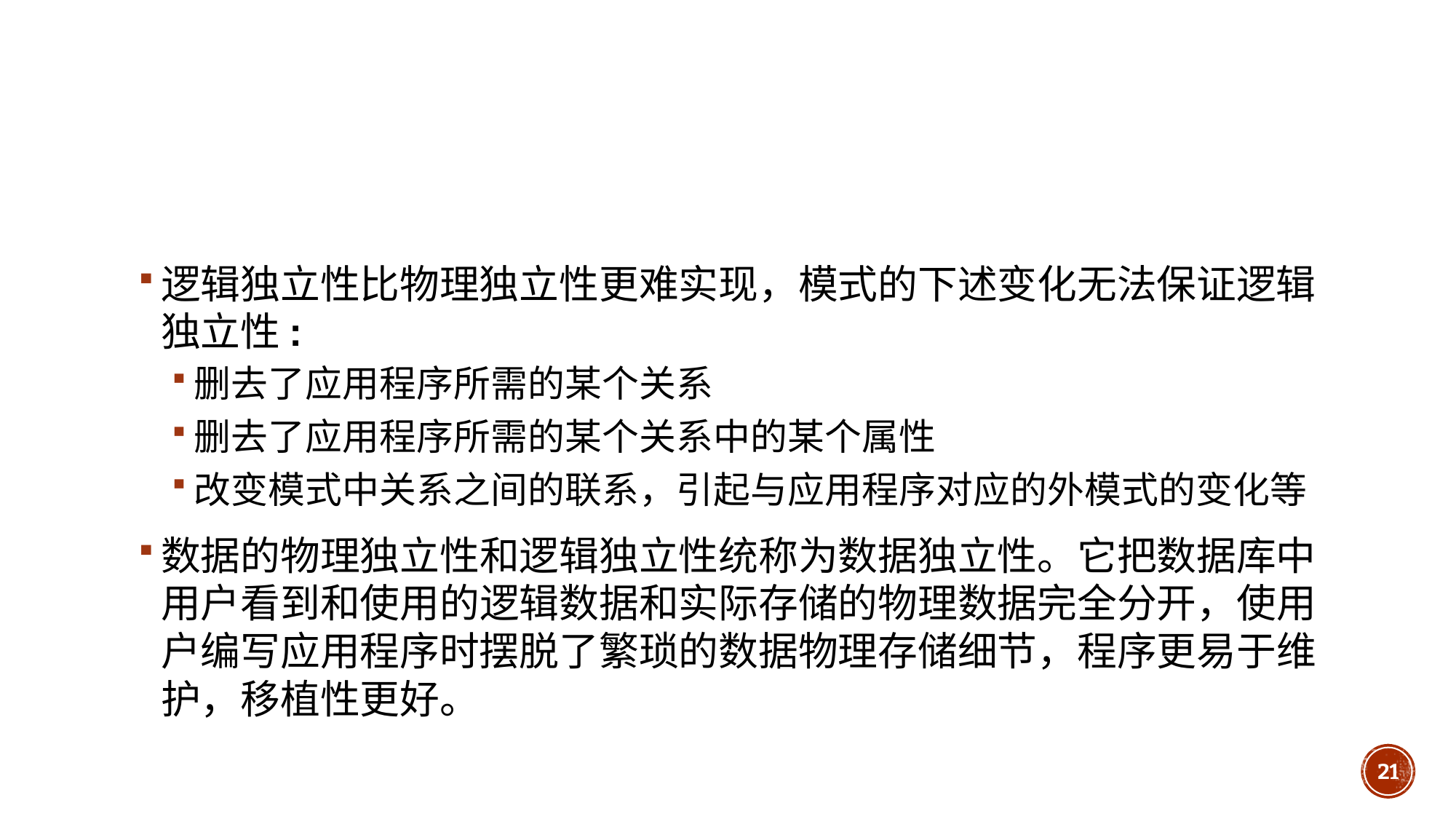

#
逻辑独立性比物理独立性更难实现，模式的下述变化无法保证逻辑独立性:
删去了应用程序所需的某个关系
删去了应用程序所需的某个关系中的某个属性
改变模式中关系之间的联系，引起与应用程序对应的外模式的变化等
数据的物理独立性和逻辑独立性统称为数据独立性。它把数据库中用户看到和使用的逻辑数据和实际存储的物理数据完全分开，使用户编写应用程序时摆脱了繁琐的数据物理存储细节，程序更易于维护，移植性更好。

21